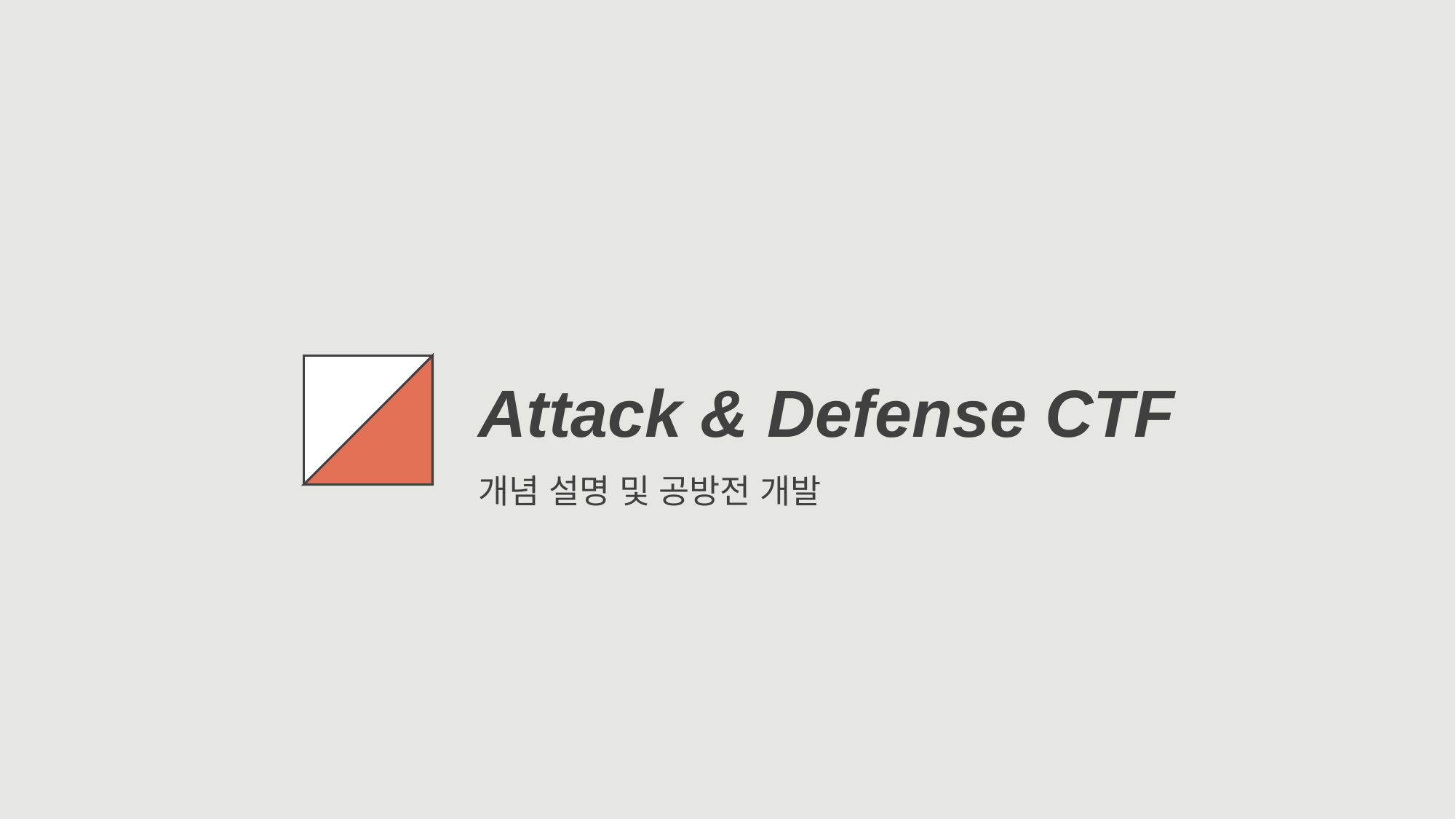

Attack & Defense CTF
개념 설명 및 공방전 개발